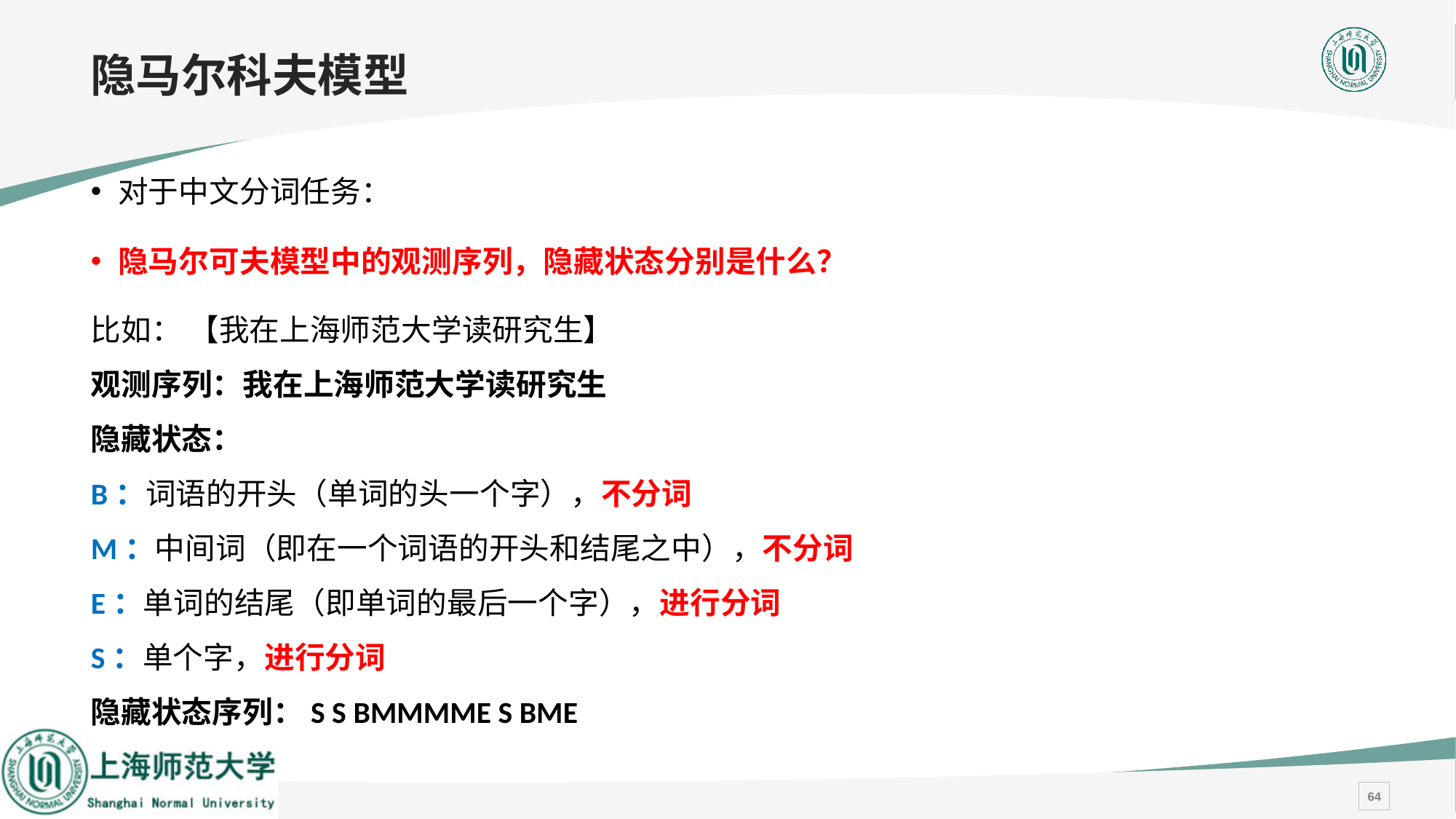

# 隐马尔科夫模型
对于中文分词任务：
隐马尔可夫模型中的观测序列，隐藏状态分别是什么？

比如： 【我在上海师范大学读研究生】
观测序列：我在上海师范大学读研究生
隐藏状态：
B：词语的开头（单词的头一个字），不分词
M：中间词（即在一个词语的开头和结尾之中），不分词
E：单词的结尾（即单词的最后一个字），进行分词
S：单个字，进行分词
隐藏状态序列：S S BMMMME S BME